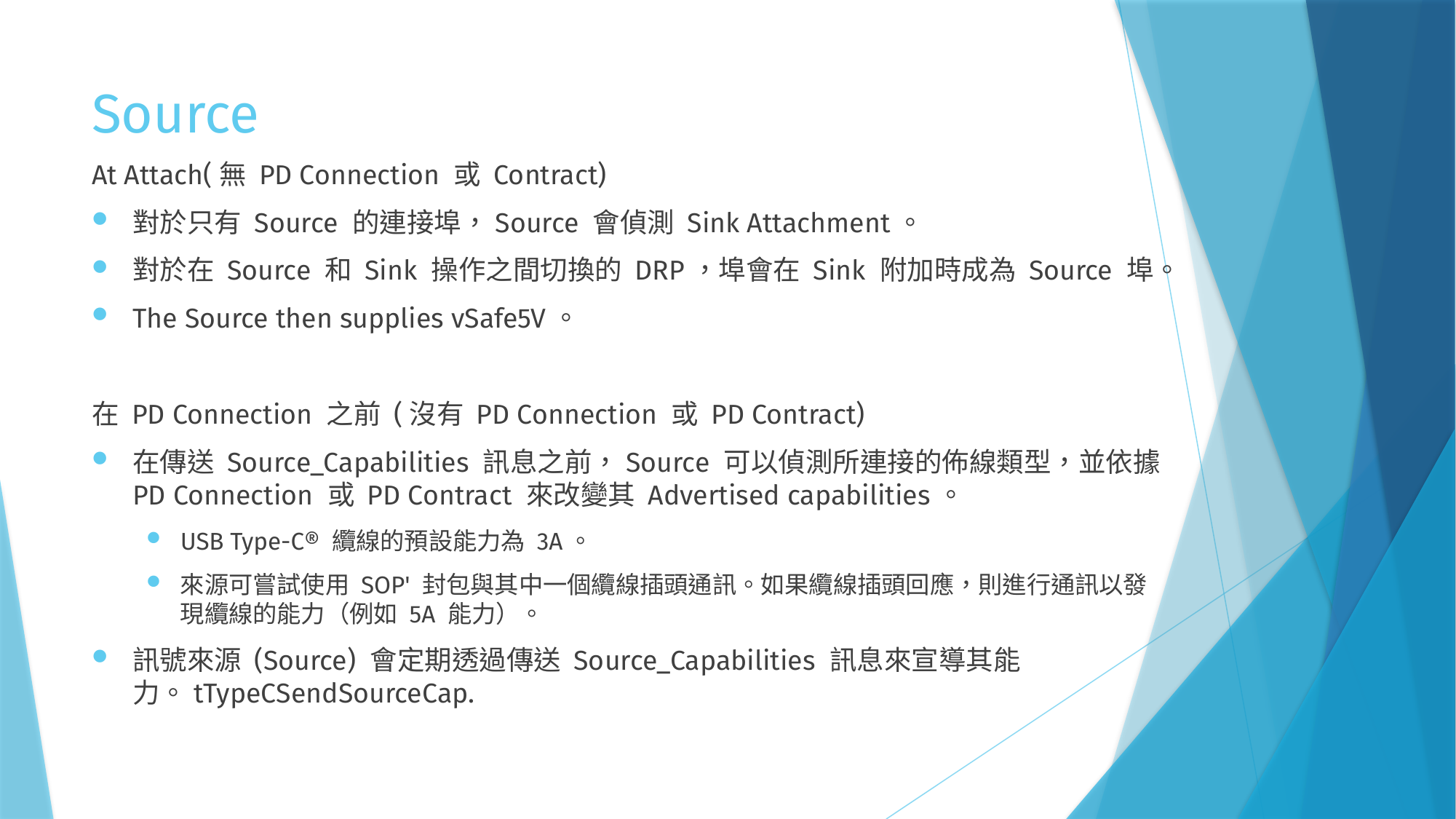

# Source
At Attach(無 PD Connection 或 Contract)
對於只有 Source 的連接埠，Source 會偵測 Sink Attachment。
對於在 Source 和 Sink 操作之間切換的 DRP，埠會在 Sink 附加時成為 Source 埠。
The Source then supplies vSafe5V。

在 PD Connection 之前 (沒有 PD Connection 或 PD Contract)
在傳送 Source_Capabilities 訊息之前，Source 可以偵測所連接的佈線類型，並依據 PD Connection 或 PD Contract 來改變其 Advertised capabilities。
USB Type-C® 纜線的預設能力為 3A。
來源可嘗試使用 SOP' 封包與其中一個纜線插頭通訊。如果纜線插頭回應，則進行通訊以發現纜線的能力（例如 5A 能力）。
訊號來源 (Source) 會定期透過傳送 Source_Capabilities 訊息來宣導其能力。tTypeCSendSourceCap.